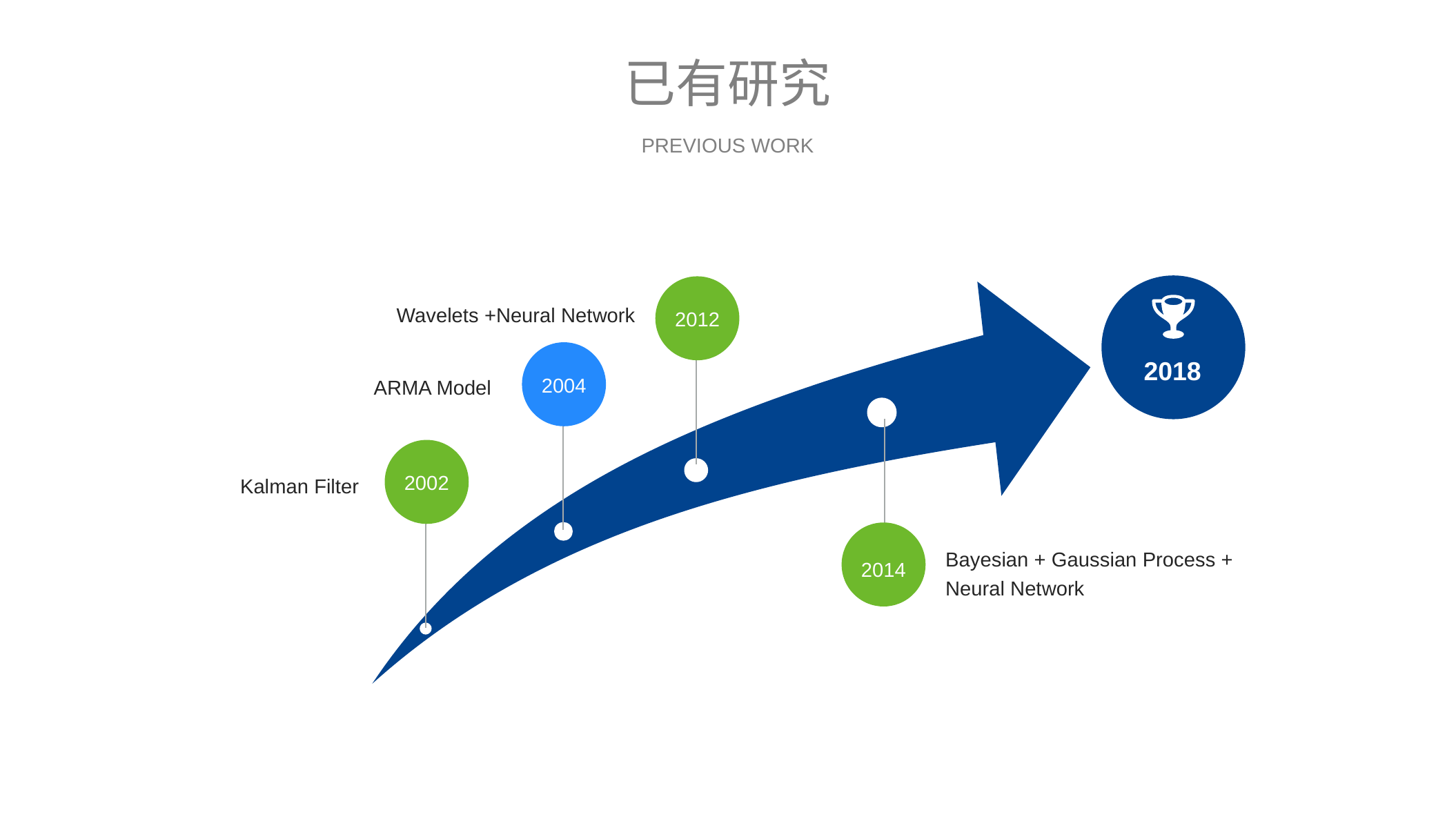

已有研究
PREVIOUS WORK

2012

Wavelets +Neural Network

2004

ARMA Model
2018

2014

Bayesian + Gaussian Process + Neural Network

2002

Kalman Filter